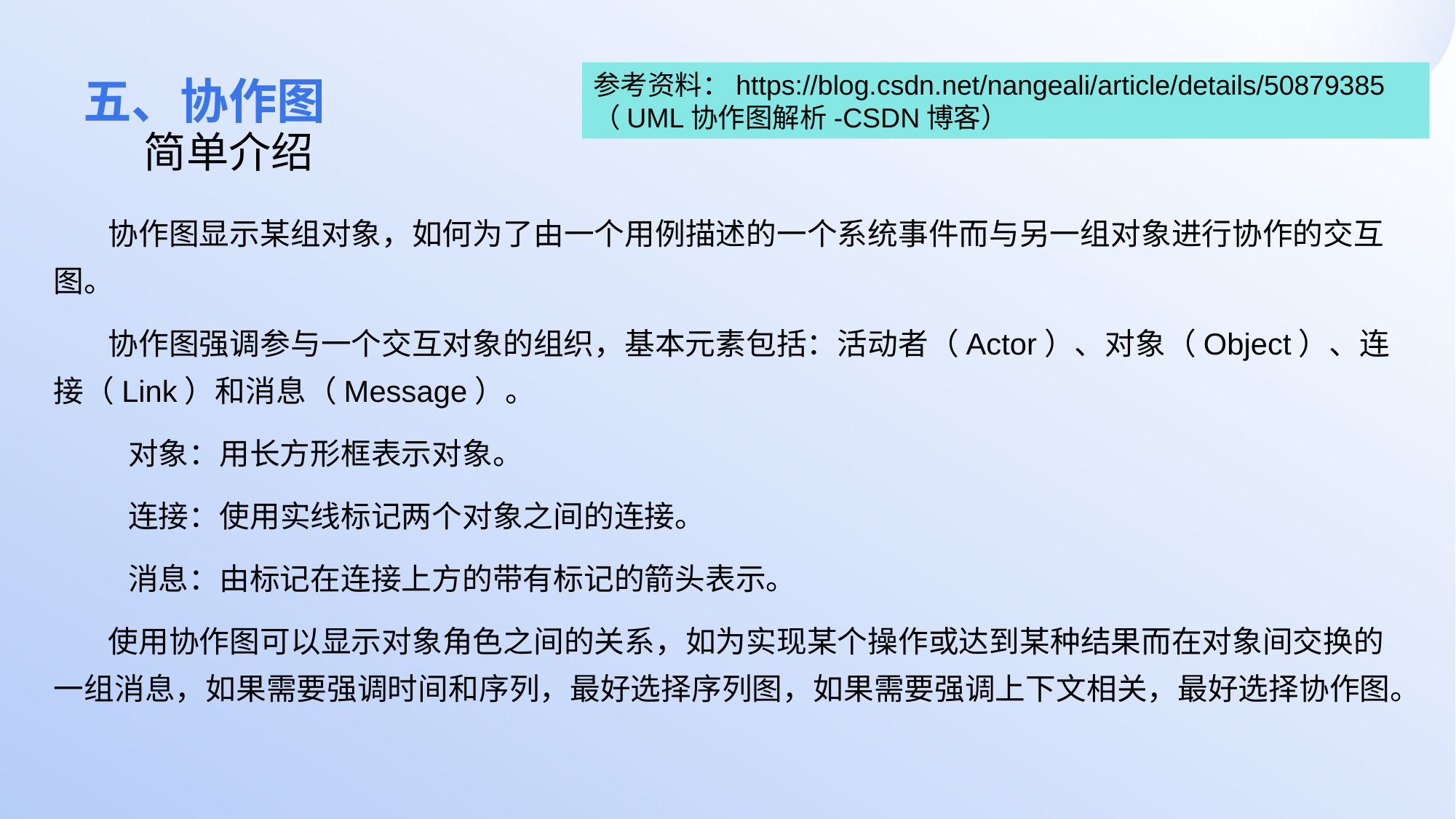

# 五、协作图
参考资料：https://blog.csdn.net/nangeali/article/details/50879385
（UML协作图解析-CSDN博客）
简单介绍
协作图显示某组对象，如何为了由一个用例描述的一个系统事件而与另一组对象进行协作的交互图。
协作图强调参与一个交互对象的组织，基本元素包括：活动者（Actor）、对象（Object）、连接（Link）和消息（Message）。
          对象：用长方形框表示对象。
          连接：使用实线标记两个对象之间的连接。
          消息：由标记在连接上方的带有标记的箭头表示。
使用协作图可以显示对象角色之间的关系，如为实现某个操作或达到某种结果而在对象间交换的一组消息，如果需要强调时间和序列，最好选择序列图，如果需要强调上下文相关，最好选择协作图。